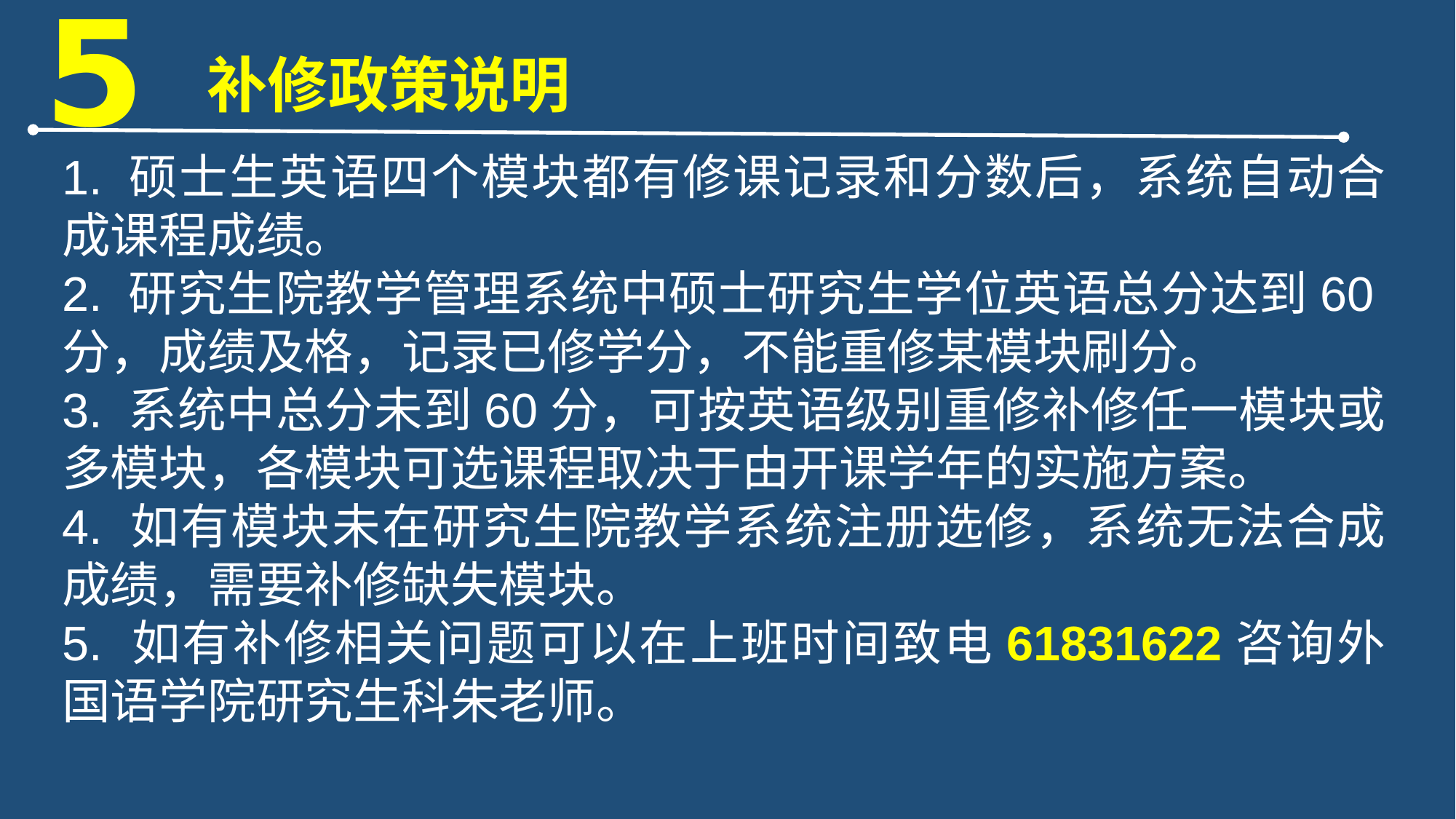

5
补修政策说明
1. 硕士生英语四个模块都有修课记录和分数后，系统自动合成课程成绩。
2. 研究生院教学管理系统中硕士研究生学位英语总分达到60分，成绩及格，记录已修学分，不能重修某模块刷分。
3. 系统中总分未到60分，可按英语级别重修补修任一模块或多模块，各模块可选课程取决于由开课学年的实施方案。
4. 如有模块未在研究生院教学系统注册选修，系统无法合成成绩，需要补修缺失模块。
5. 如有补修相关问题可以在上班时间致电61831622咨询外国语学院研究生科朱老师。